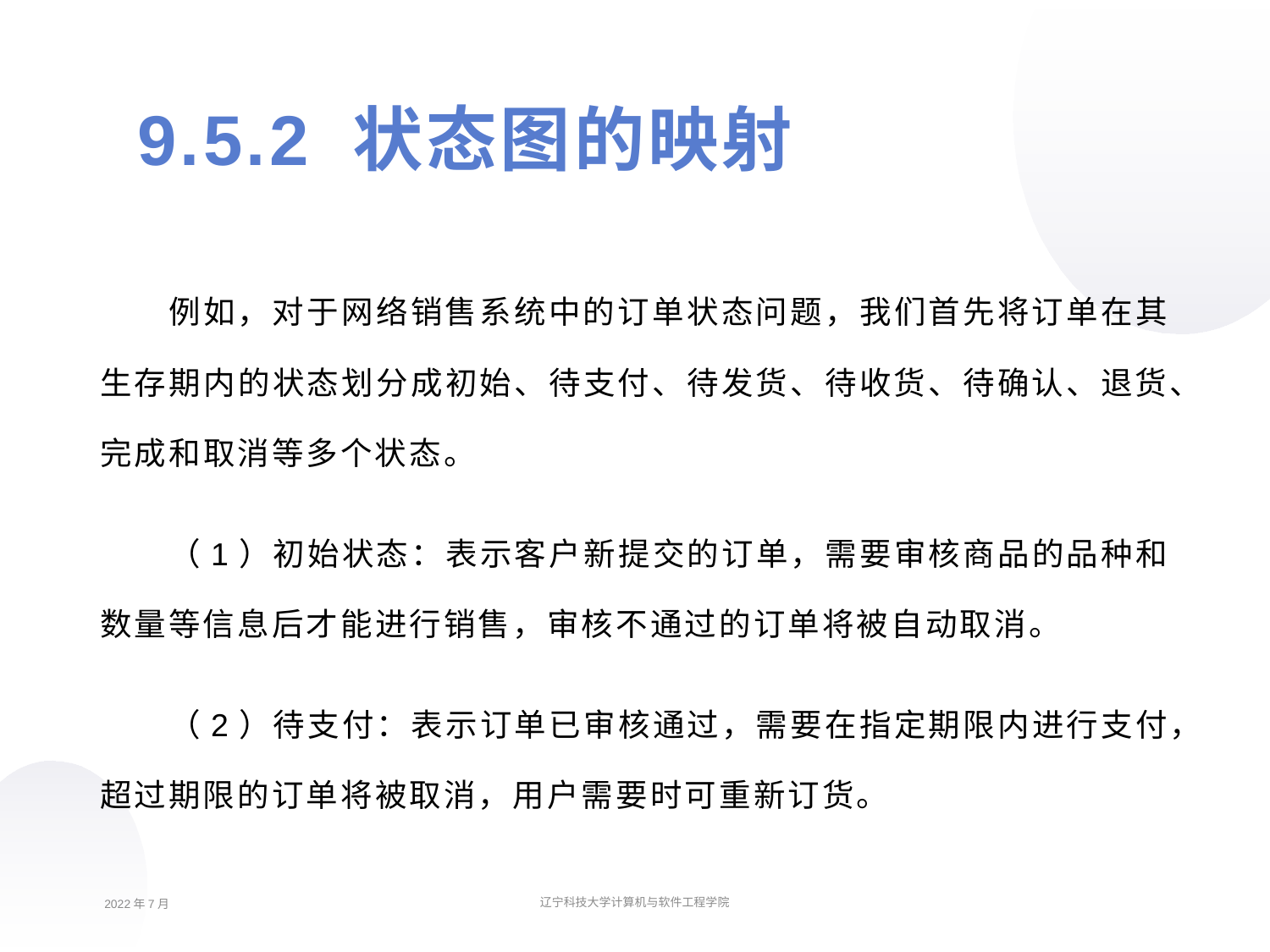

9.5.2 状态图的映射
例如，对于网络销售系统中的订单状态问题，我们首先将订单在其生存期内的状态划分成初始、待支付、待发货、待收货、待确认、退货、完成和取消等多个状态。
（1）初始状态：表示客户新提交的订单，需要审核商品的品种和数量等信息后才能进行销售，审核不通过的订单将被自动取消。
（2）待支付：表示订单已审核通过，需要在指定期限内进行支付，超过期限的订单将被取消，用户需要时可重新订货。

2022年7月
辽宁科技大学计算机与软件工程学院
97